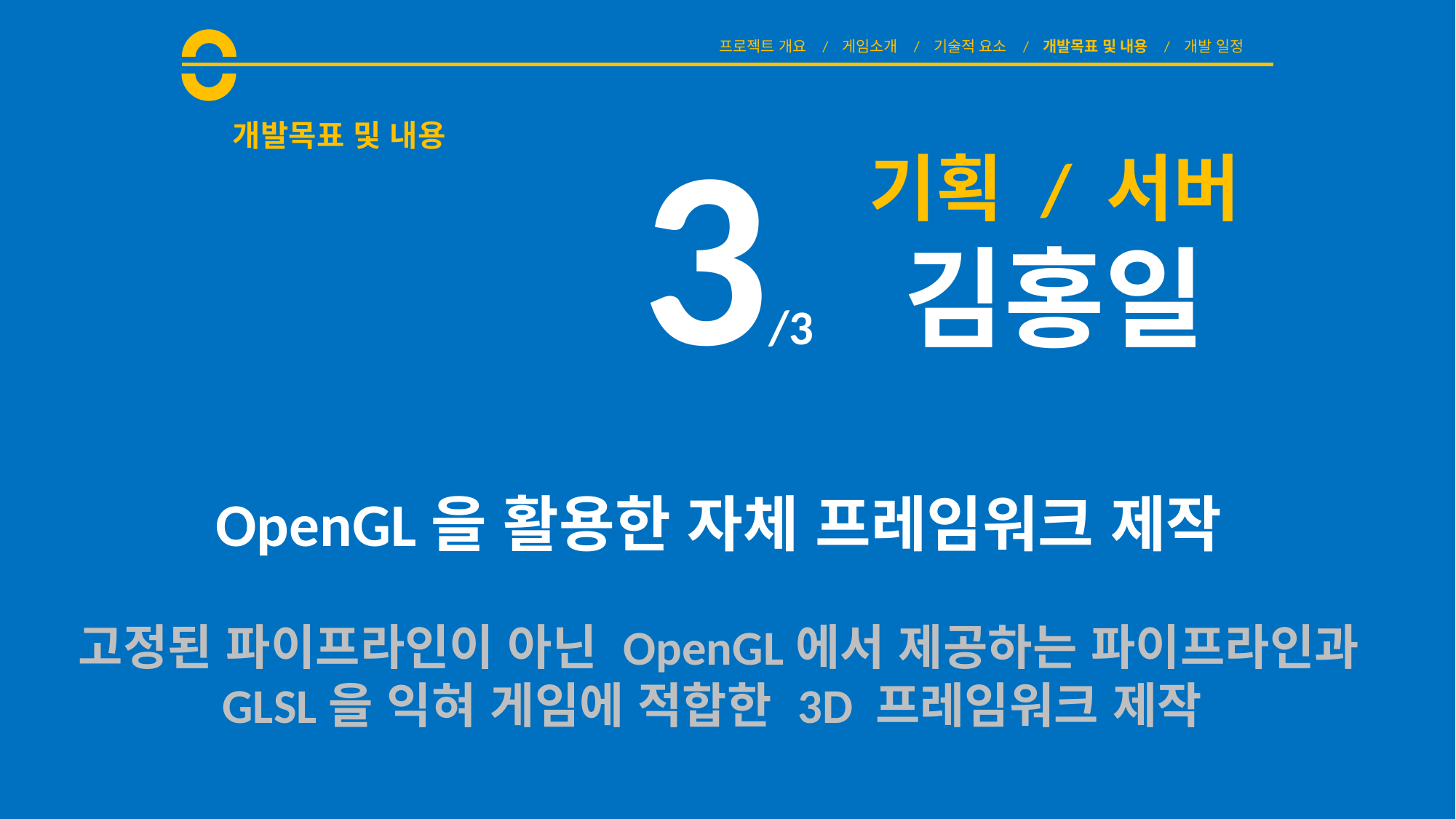

프로젝트 개요   /   게임소개   /   기술적 요소   /   개발목표 및 내용   /   개발 일정

3/3
# 개발목표 및 내용
기획 / 서버
김홍일
OpenGL을 활용한 자체 프레임워크 제작

고정된 파이프라인이 아닌 OpenGL에서 제공하는 파이프라인과 GLSL을 익혀 게임에 적합한 3D 프레임워크 제작